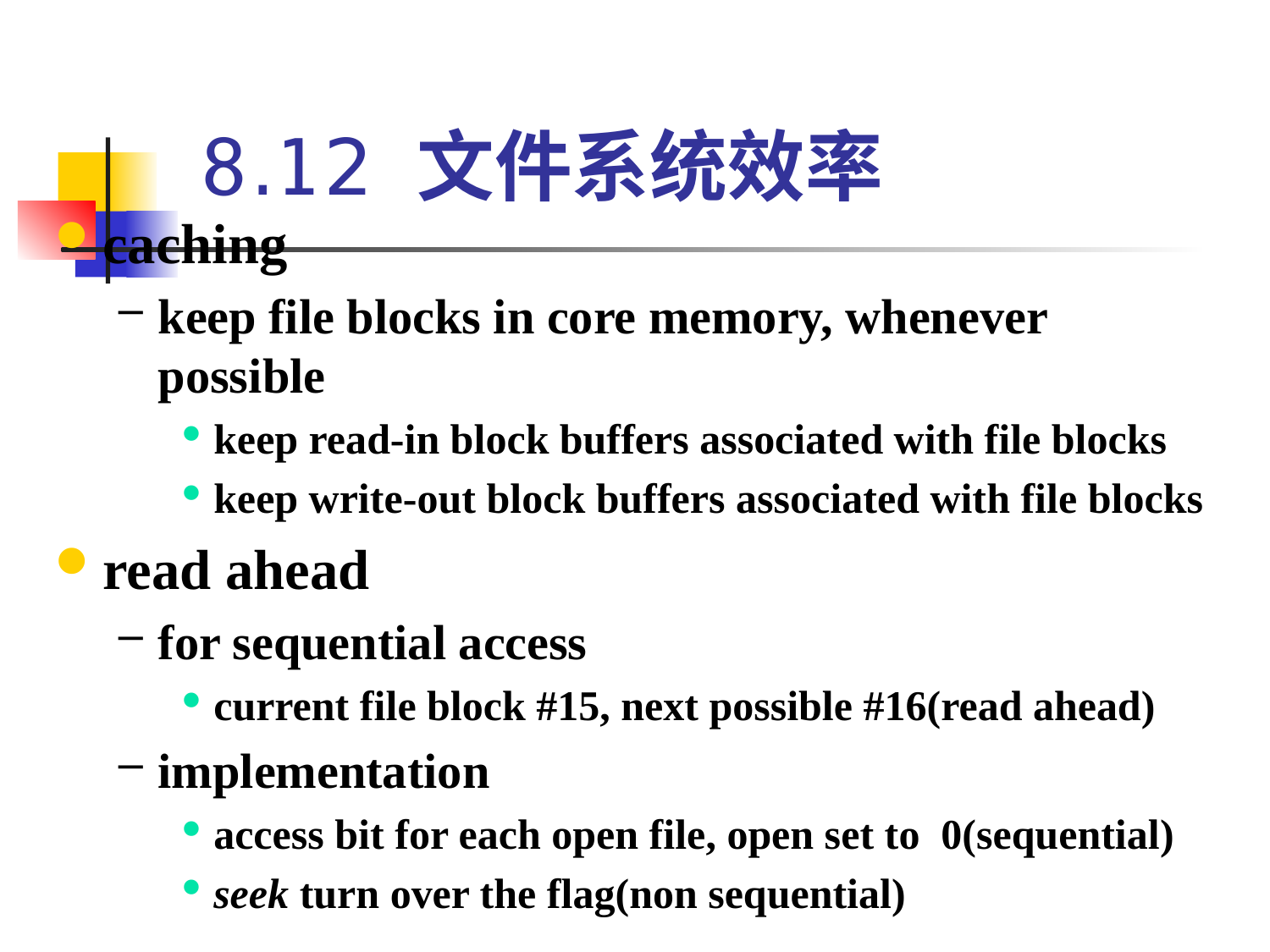

# 8.12 文件系统效率
caching
keep file blocks in core memory, whenever possible
keep read-in block buffers associated with file blocks
keep write-out block buffers associated with file blocks
read ahead
for sequential access
current file block #15, next possible #16(read ahead)
implementation
access bit for each open file, open set to  0(sequential)
seek turn over the flag(non sequential)